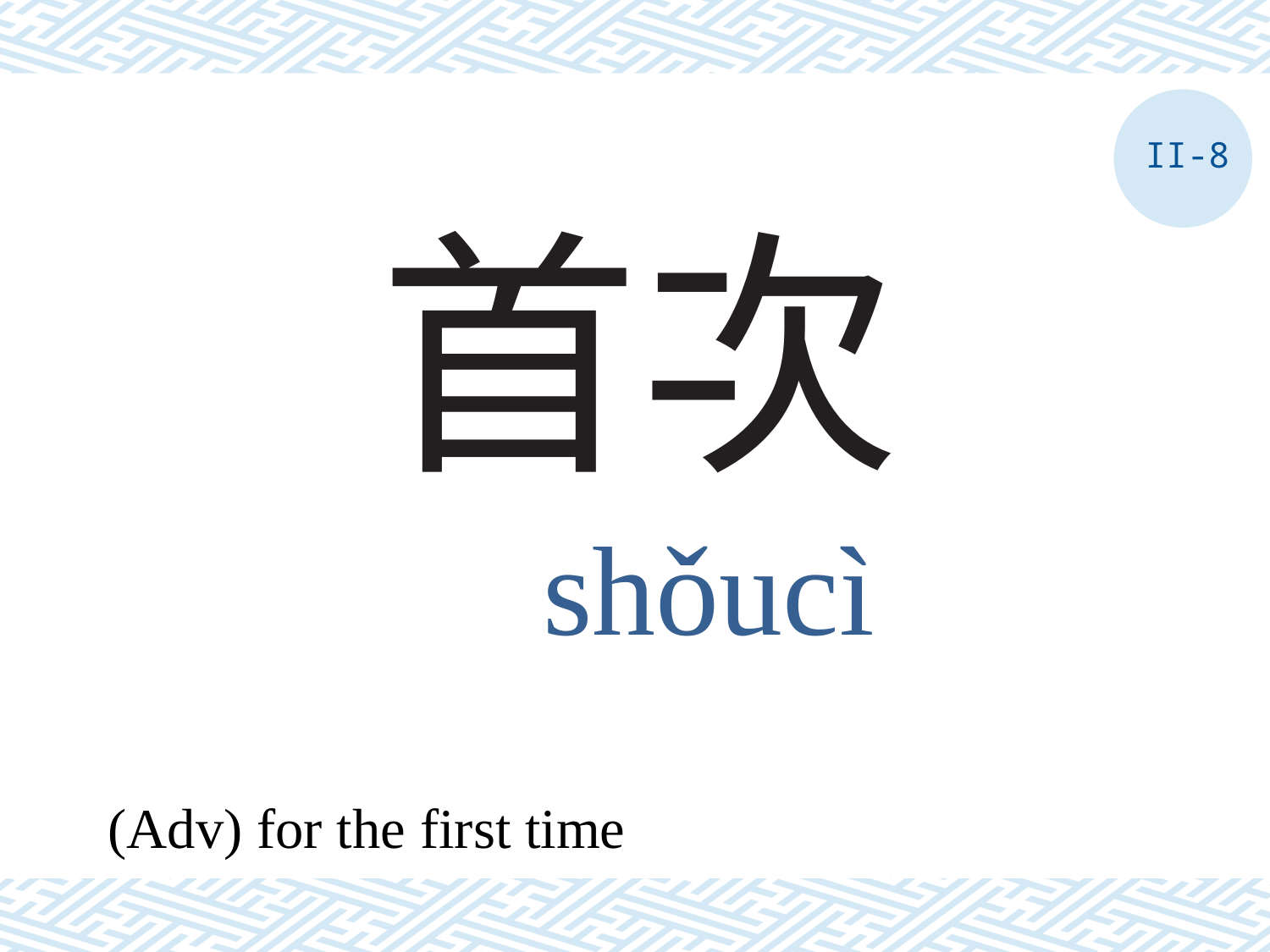

II-8

# 首次
shǒucì
(Adv) for the first time